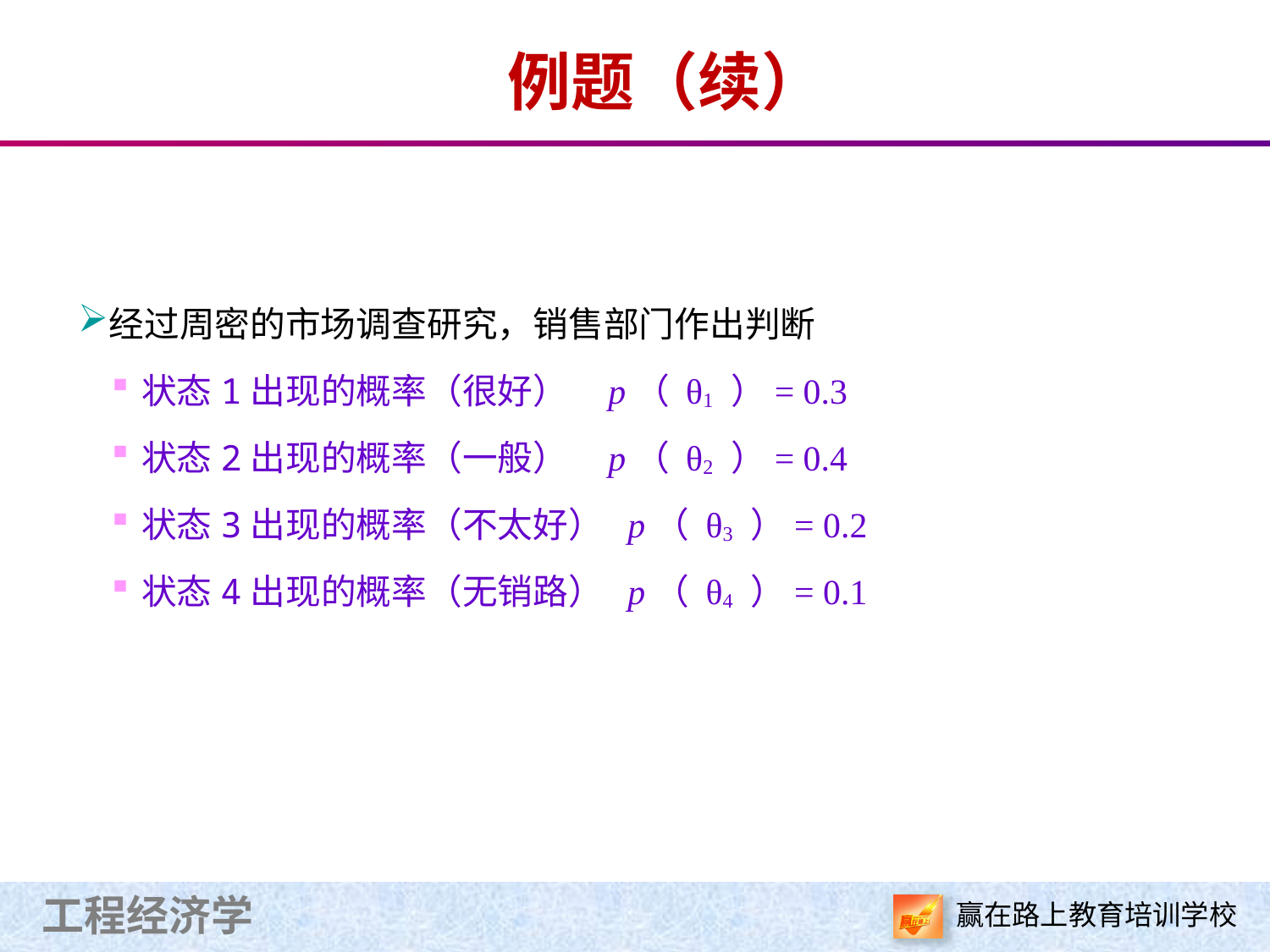

例题（续）
经过周密的市场调查研究，销售部门作出判断
状态1出现的概率（很好）    p（ θ1 ）= 0.3
状态2出现的概率（一般）    p（ θ2 ）= 0.4
状态3出现的概率（不太好）  p（ θ3 ）= 0.2
状态4出现的概率（无销路）  p（ θ4 ）= 0.1